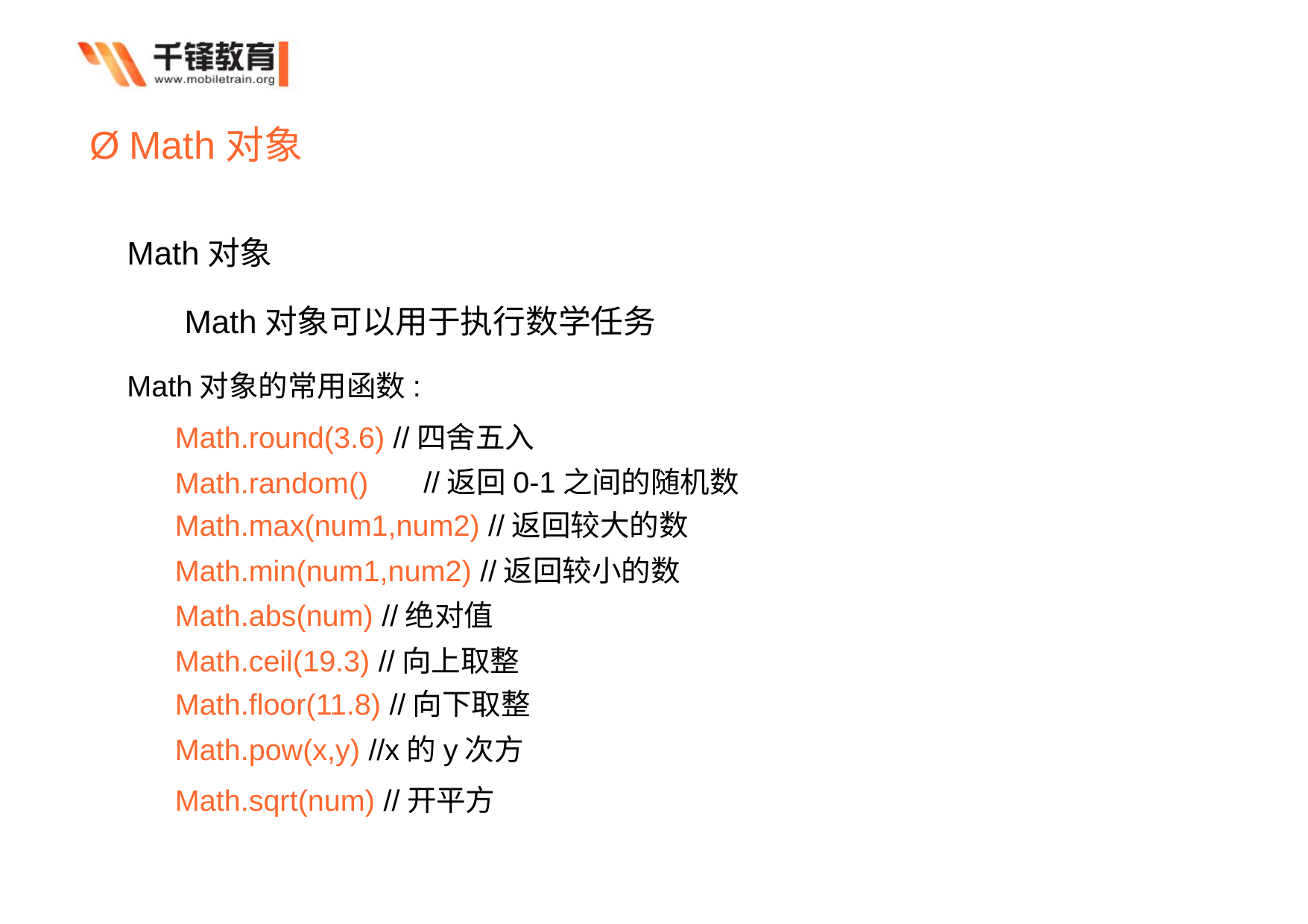

Ø Math对象
Math对象
Math对象可以用于执行数学任务
Math对象的常用函数:
Math.round(3.6) //四舍五入
//返回0-1之间的随机数
Math.random()
Math.max(num1,num2) //返回较大的数
Math.min(num1,num2) //返回较小的数
Math.abs(num) //绝对值
Math.ceil(19.3) //向上取整
Math.floor(11.8) //向下取整
Math.pow(x,y) //x的y次方
Math.sqrt(num) //开平方